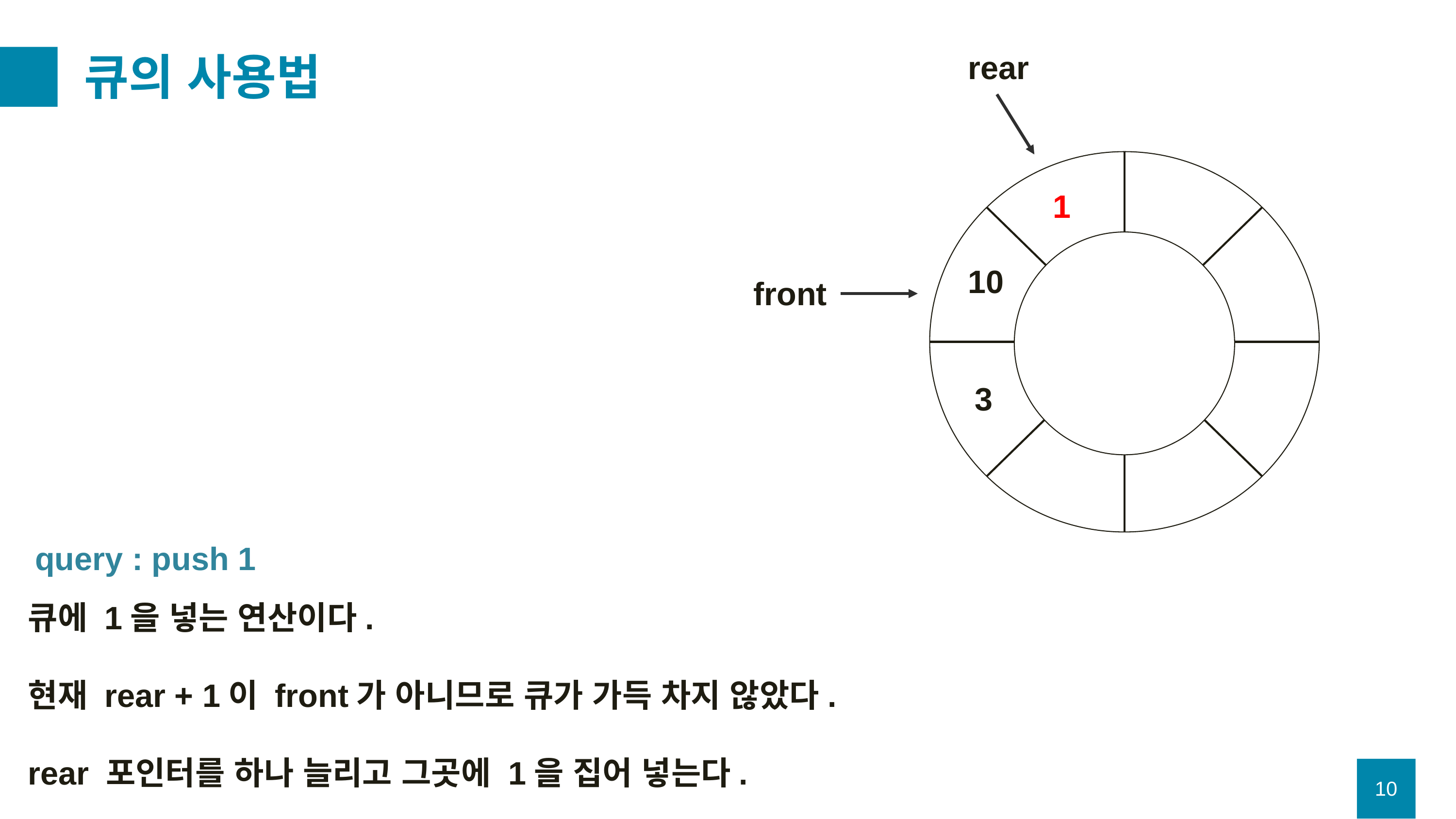

# 큐의 사용법
rear

1
10
front
3
query : push 1
큐에 1을 넣는 연산이다.

현재 rear + 1이 front가 아니므로 큐가 가득 차지 않았다.

rear 포인터를 하나 늘리고 그곳에 1을 집어 넣는다.
10